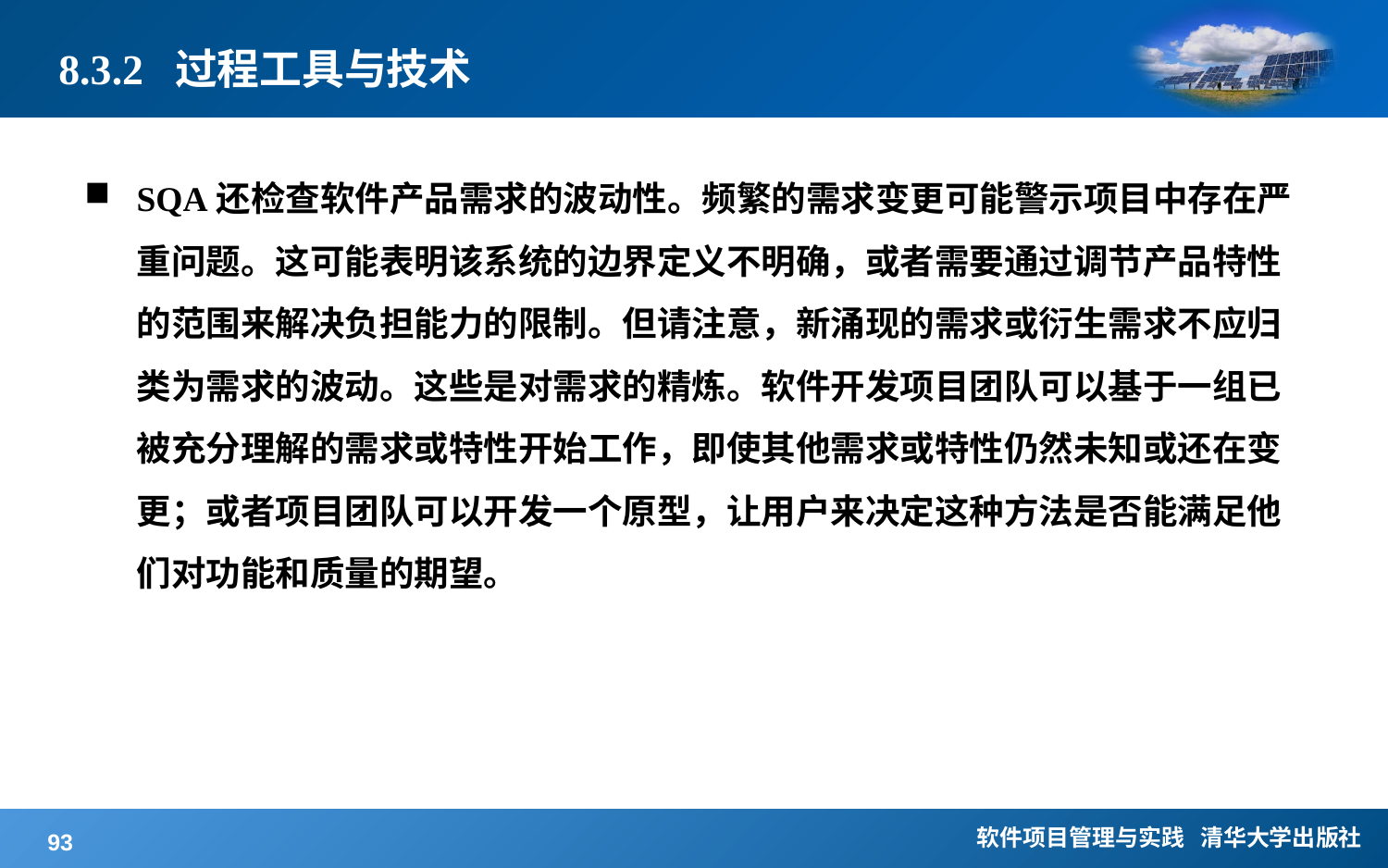

# 8.3.2  过程工具与技术
SQA还检查软件产品需求的波动性。频繁的需求变更可能警示项目中存在严重问题。这可能表明该系统的边界定义不明确，或者需要通过调节产品特性的范围来解决负担能力的限制。但请注意，新涌现的需求或衍生需求不应归类为需求的波动。这些是对需求的精炼。软件开发项目团队可以基于一组已被充分理解的需求或特性开始工作，即使其他需求或特性仍然未知或还在变更；或者项目团队可以开发一个原型，让用户来决定这种方法是否能满足他们对功能和质量的期望。